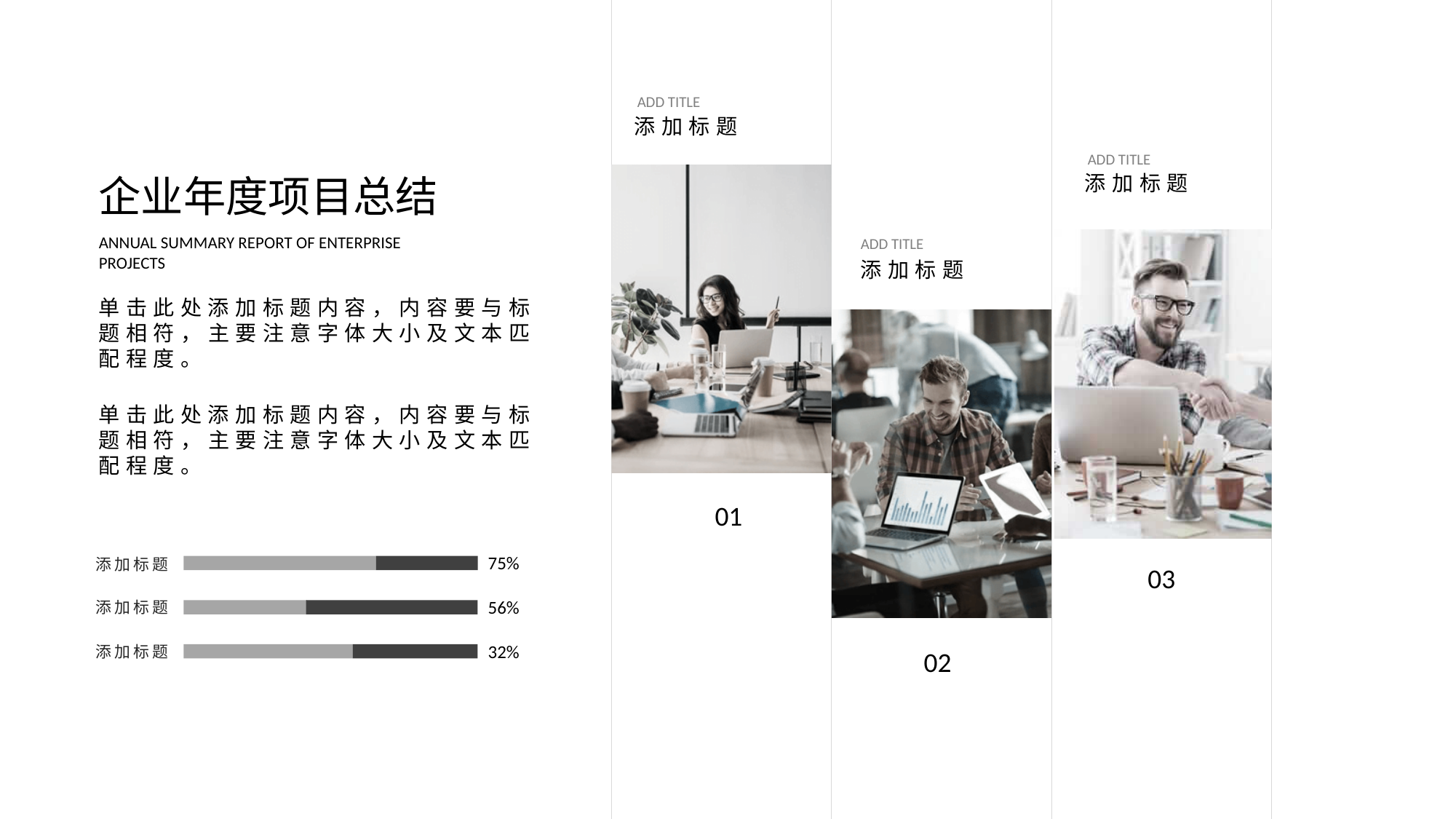

ADD TITLE
添加标题

01
ADD TITLE
添加标题

03
企业年度项目总结
ANNUAL SUMMARY REPORT OF ENTERPRISE PROJECTS
ADD TITLE
添加标题

02
单击此处添加标题内容，内容要与标题相符，主要注意字体大小及文本匹配程度。
单击此处添加标题内容，内容要与标题相符，主要注意字体大小及文本匹配程度。
75%
添加标题

56%
添加标题

32%
添加标题